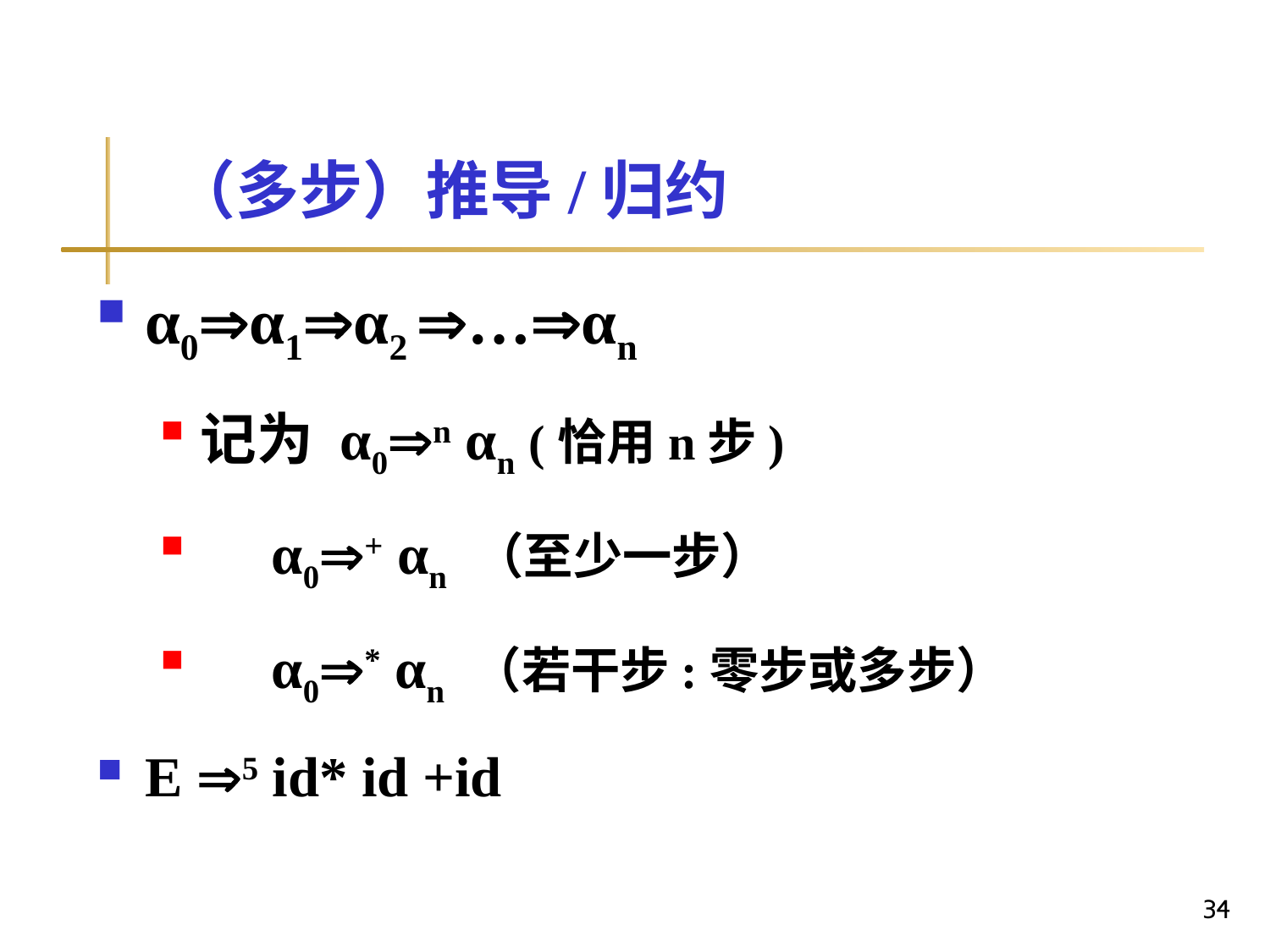

# （多步）推导/归约
α0⇒α1⇒α2 ⇒…⇒αn
记为 α0⇒n αn (恰用n步)
     α0⇒+ αn （至少一步）
     α0⇒* αn （若干步:零步或多步）
E ⇒5 id* id +id
34